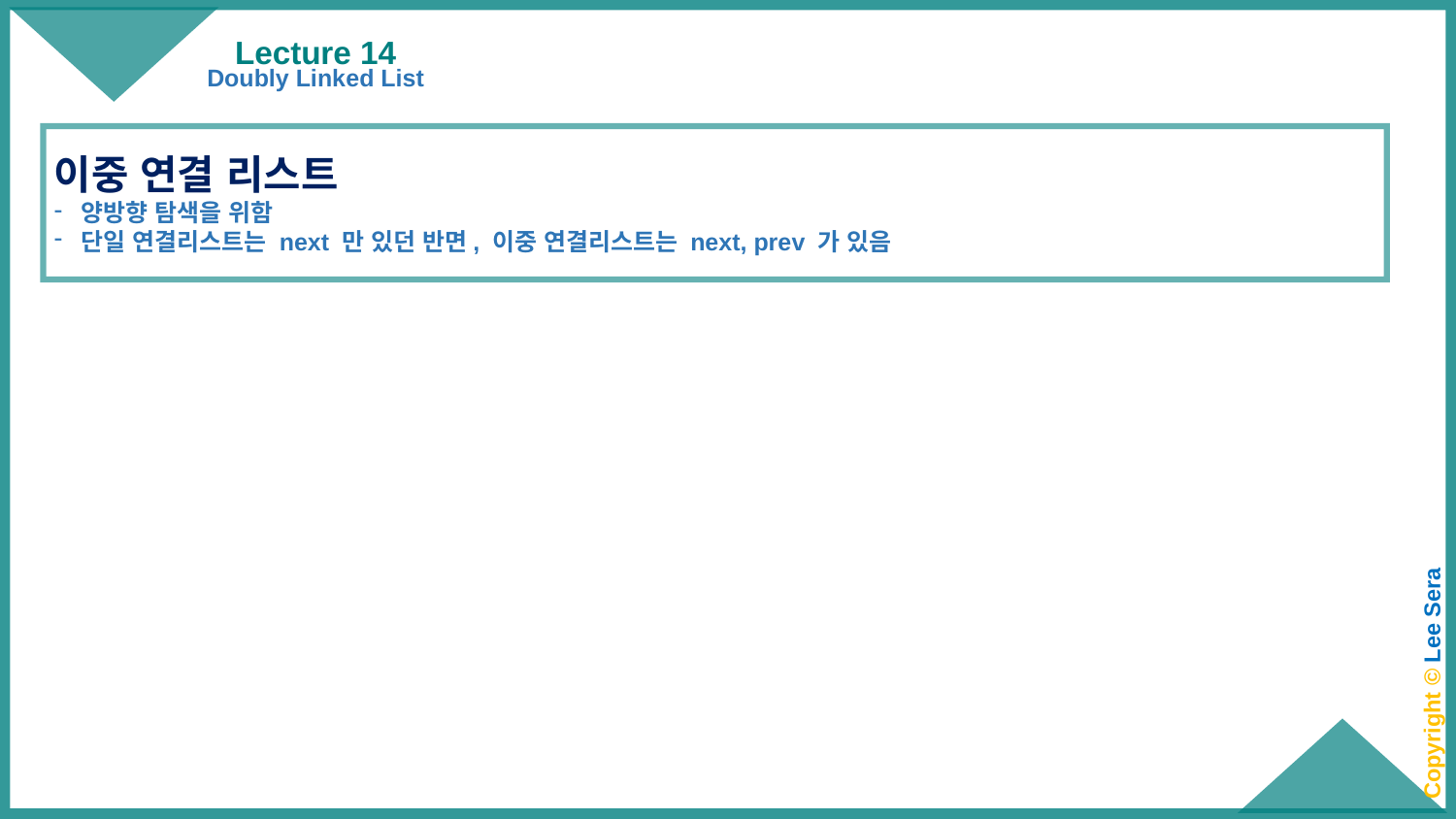

# Lecture 14
Doubly Linked List
이중 연결 리스트
양방향 탐색을 위함
단일 연결리스트는 next 만 있던 반면, 이중 연결리스트는 next, prev 가 있음
Copyright © Lee Sera